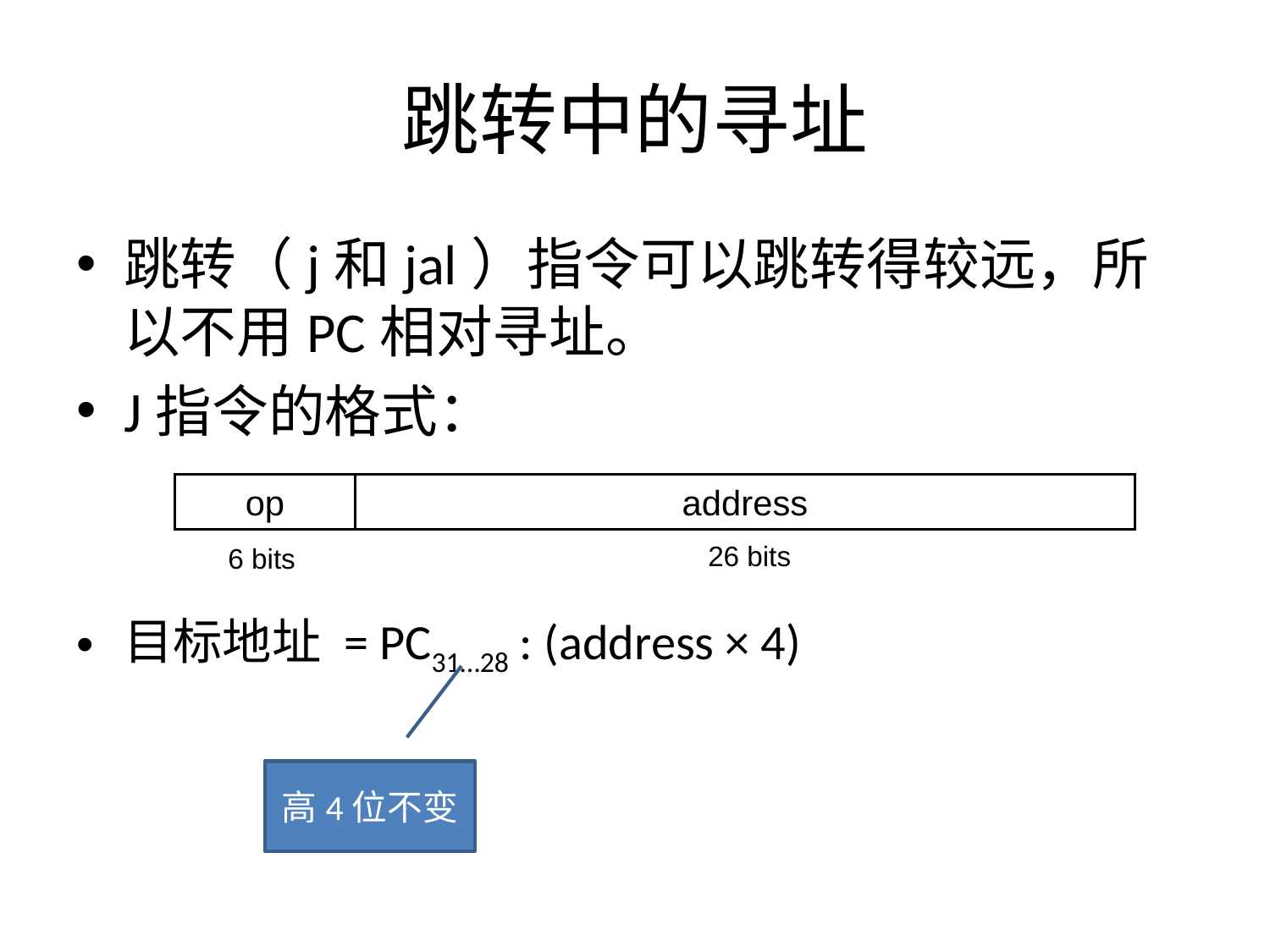

# 跳转中的寻址
跳转（j和jal）指令可以跳转得较远，所以不用PC相对寻址。
J指令的格式：

目标地址 = PC31…28 : (address × 4)

op
address
26 bits
6 bits
高4位不变